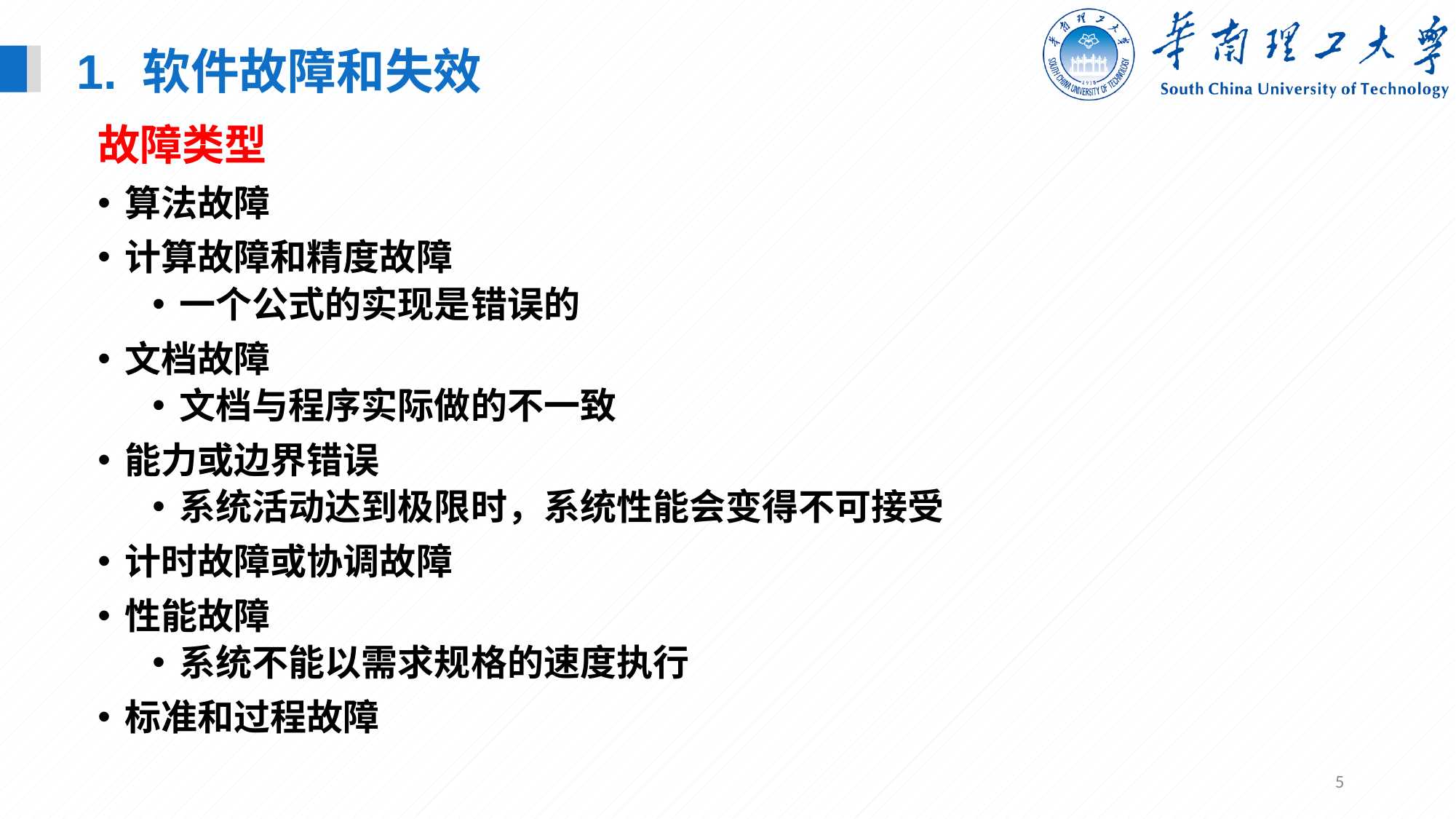

1. 软件故障和失效
故障类型
算法故障
计算故障和精度故障
一个公式的实现是错误的
文档故障
文档与程序实际做的不一致
能力或边界错误
系统活动达到极限时，系统性能会变得不可接受
计时故障或协调故障
性能故障
系统不能以需求规格的速度执行
标准和过程故障
5